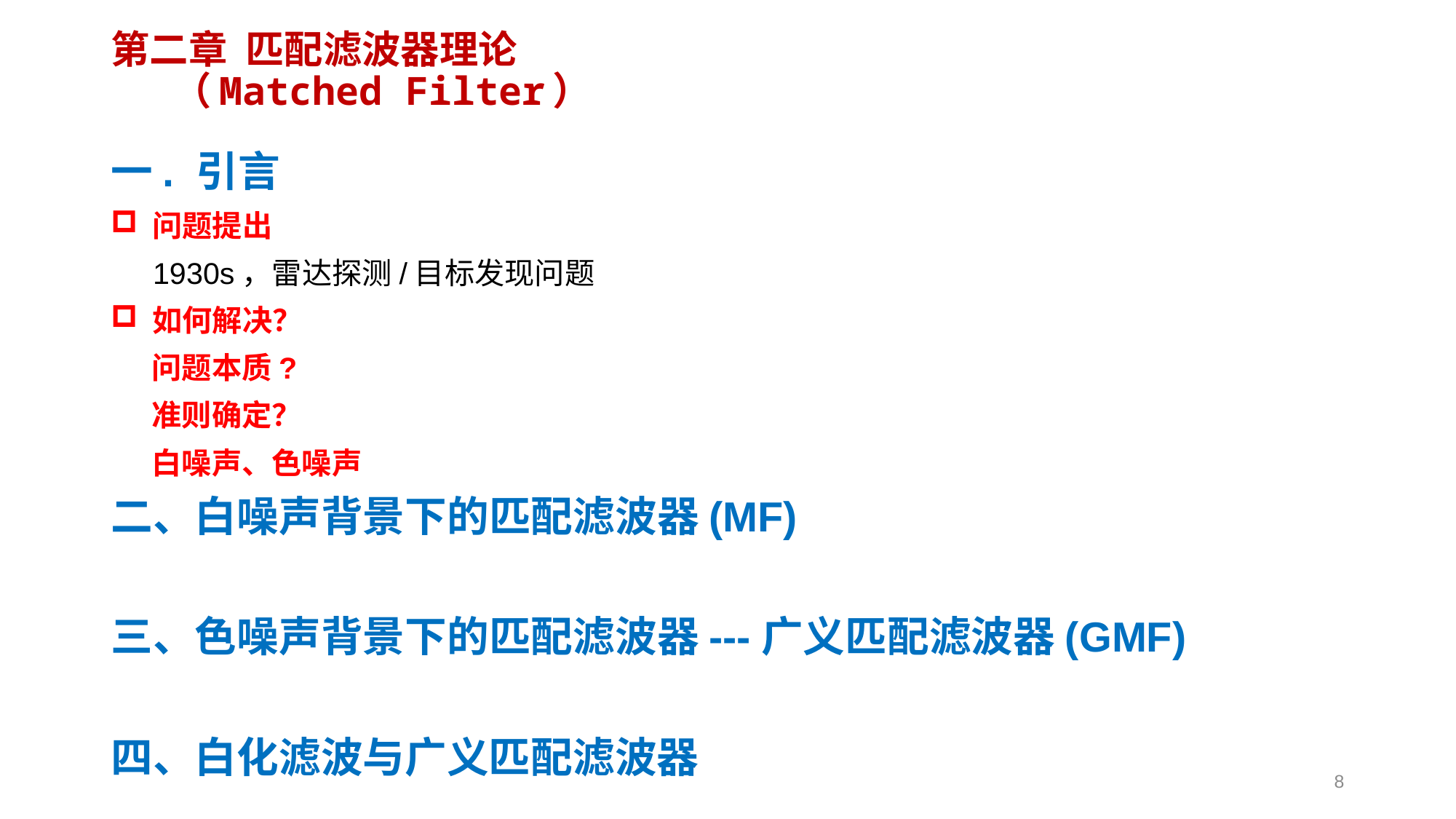

# 第二章  匹配滤波器理论 （Matched Filter）
一. 引言
 问题提出
     1930s，雷达探测/目标发现问题
 如何解决？
     问题本质?
     准则确定？
     白噪声、色噪声
二、白噪声背景下的匹配滤波器(MF)

三、色噪声背景下的匹配滤波器---广义匹配滤波器(GMF)

四、白化滤波与广义匹配滤波器
8